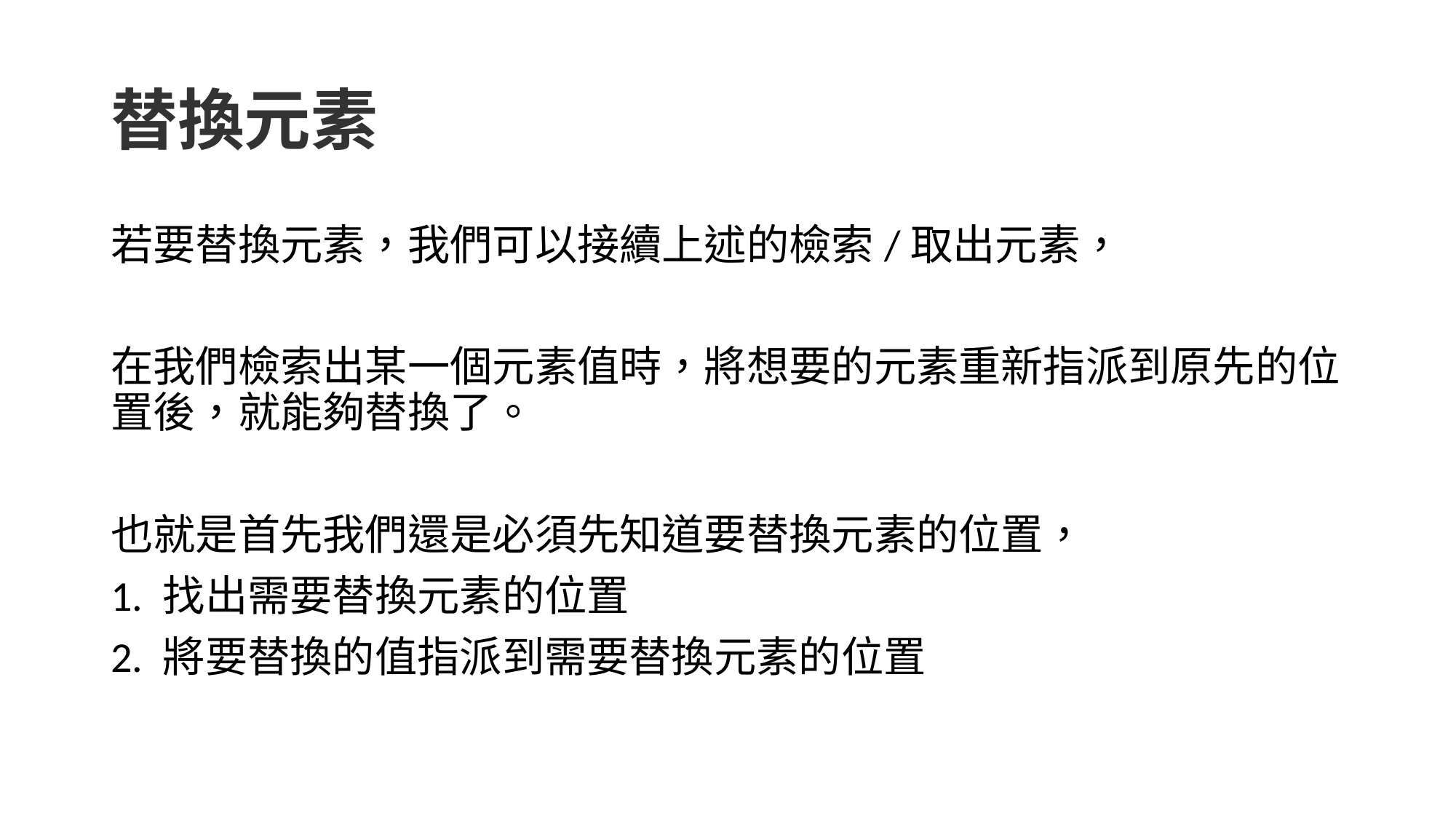

# 替換元素
若要替換元素，我們可以接續上述的檢索/取出元素，

在我們檢索出某一個元素值時，將想要的元素重新指派到原先的位置後，就能夠替換了。

也就是首先我們還是必須先知道要替換元素的位置，
1. 找出需要替換元素的位置
2. 將要替換的值指派到需要替換元素的位置